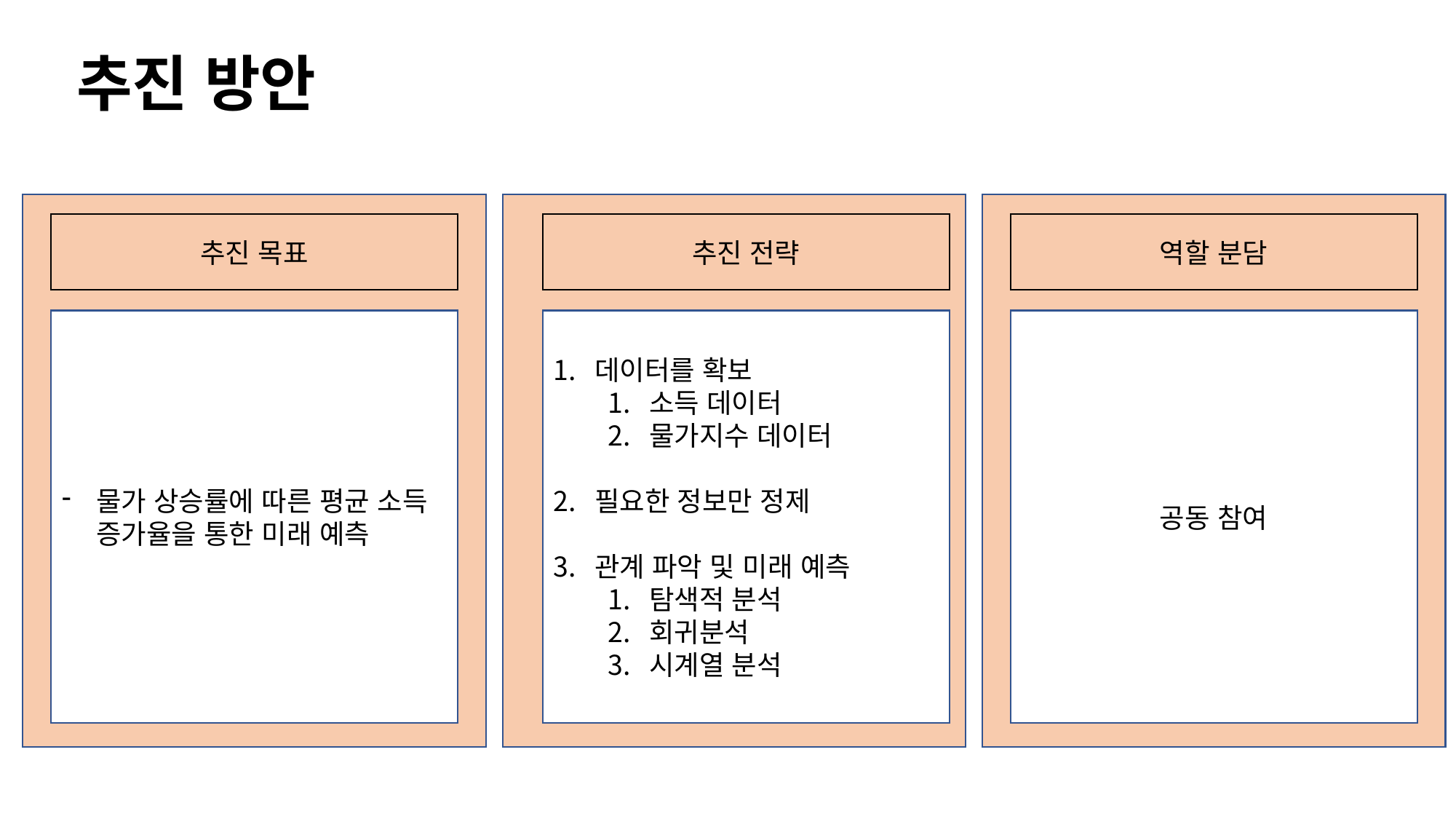

추진 방안

추진 목표
추진 전략
역할 분담
물가 상승률에 따른 평균 소득 증가율을 통한 미래 예측
데이터를 확보
소득 데이터
물가지수 데이터

필요한 정보만 정제

관계 파악 및 미래 예측
탐색적 분석
회귀분석
시계열 분석
공동 참여